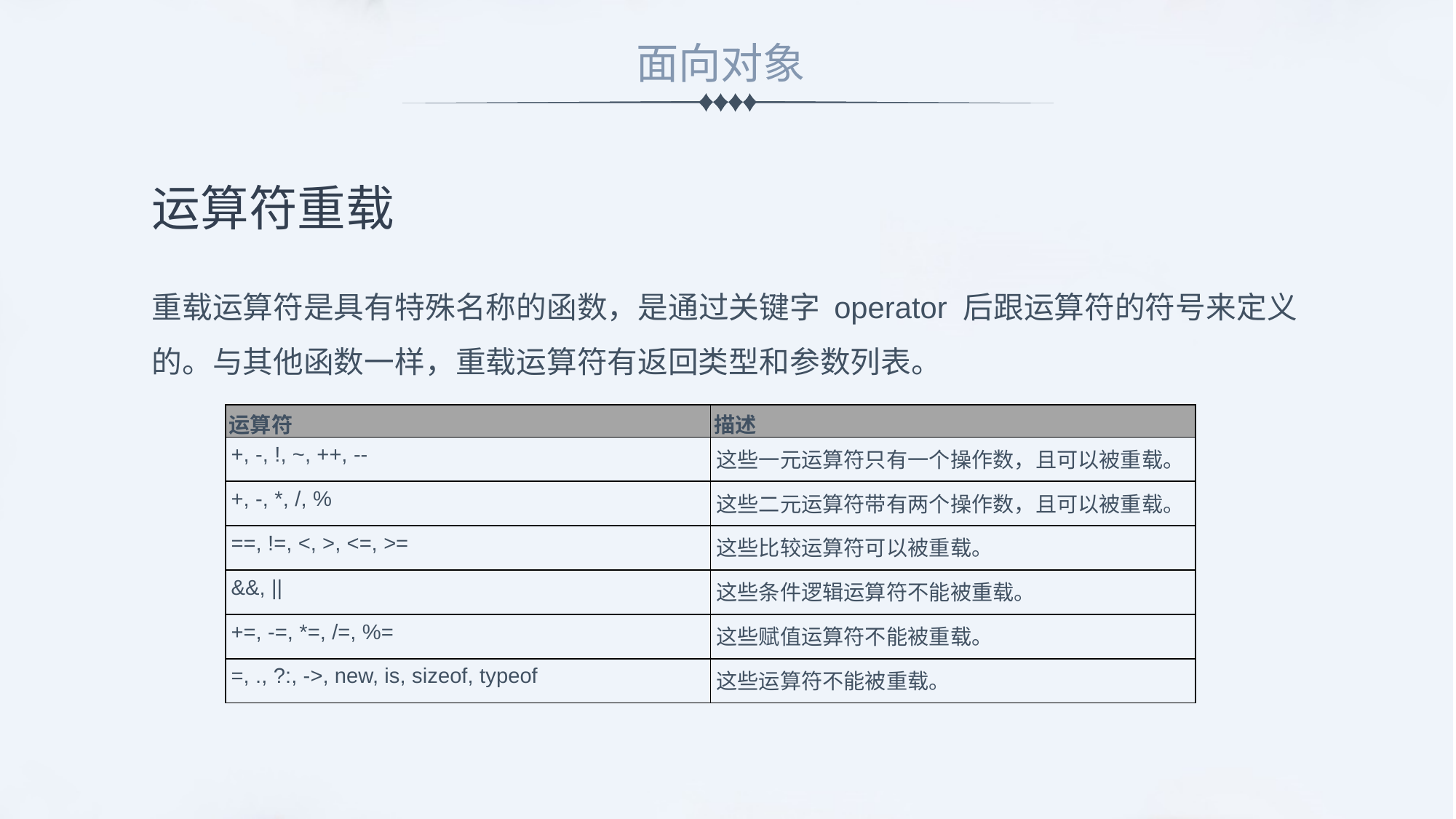

运算符重载
重载运算符是具有特殊名称的函数，是通过关键字 operator 后跟运算符的符号来定义的。与其他函数一样，重载运算符有返回类型和参数列表。
| 运算符 | 描述 |
| --- | --- |
| +, -, !, ~, ++, -- | 这些一元运算符只有一个操作数，且可以被重载。 |
| +, -, \*, /, % | 这些二元运算符带有两个操作数，且可以被重载。 |
| ==, !=, <, >, <=, >= | 这些比较运算符可以被重载。 |
| &&, || | 这些条件逻辑运算符不能被重载。 |
| +=, -=, \*=, /=, %= | 这些赋值运算符不能被重载。 |
| =, ., ?:, ->, new, is, sizeof, typeof | 这些运算符不能被重载。 |